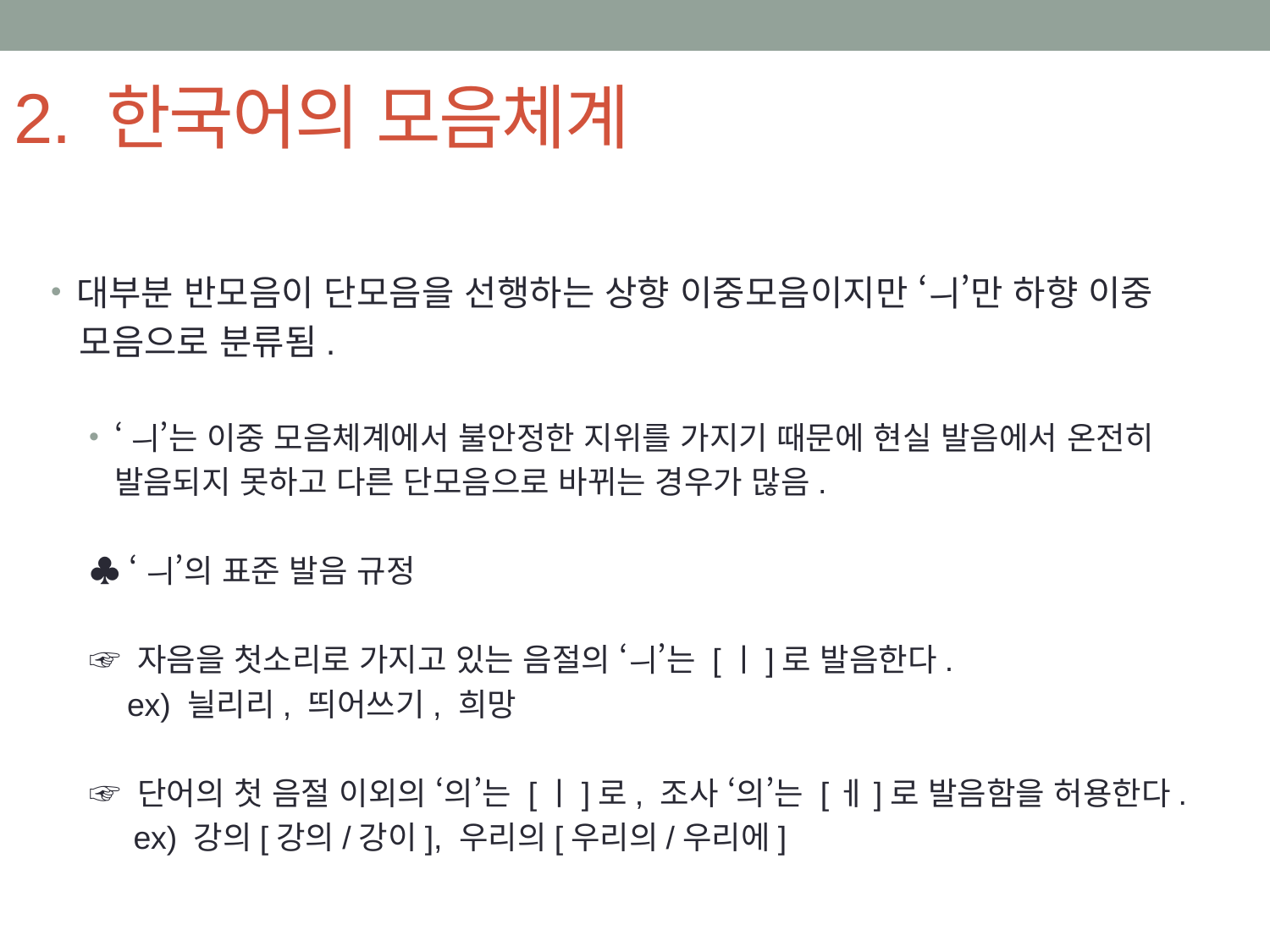

# 2. 한국어의 모음체계

대부분 반모음이 단모음을 선행하는 상향 이중모음이지만 ‘ㅢ’만 하향 이중
  모음으로 분류됨.

‘ㅢ’는 이중 모음체계에서 불안정한 지위를 가지기 때문에 현실 발음에서 온전히
  발음되지 못하고 다른 단모음으로 바뀌는 경우가 많음.

♣ ‘ㅢ’의 표준 발음 규정

☞ 자음을 첫소리로 가지고 있는 음절의 ‘ㅢ’는 [ㅣ]로 발음한다.
ex) 늴리리, 띄어쓰기, 희망

☞ 단어의 첫 음절 이외의 ‘의’는 [ㅣ]로, 조사 ‘의’는 [ㅔ]로 발음함을 허용한다.
     ex) 강의[강의/강이], 우리의[우리의/우리에]